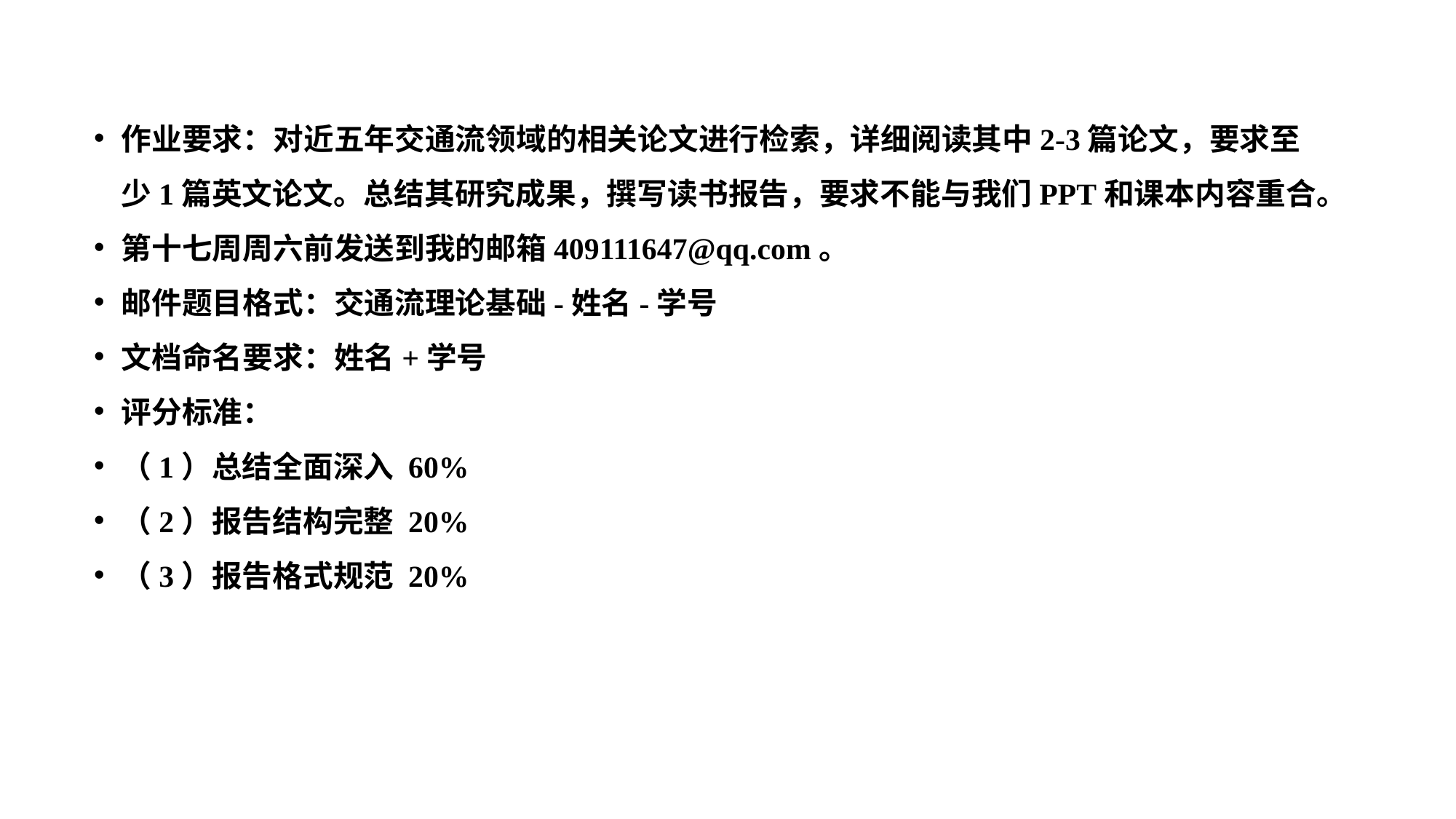

作业要求：对近五年交通流领域的相关论文进行检索，详细阅读其中2-3篇论文，要求至少1篇英文论文。总结其研究成果，撰写读书报告，要求不能与我们PPT和课本内容重合。
第十七周周六前发送到我的邮箱409111647@qq.com。
邮件题目格式：交通流理论基础-姓名-学号
文档命名要求：姓名+学号
评分标准：
（1）总结全面深入 60%
（2）报告结构完整 20%
（3）报告格式规范 20%